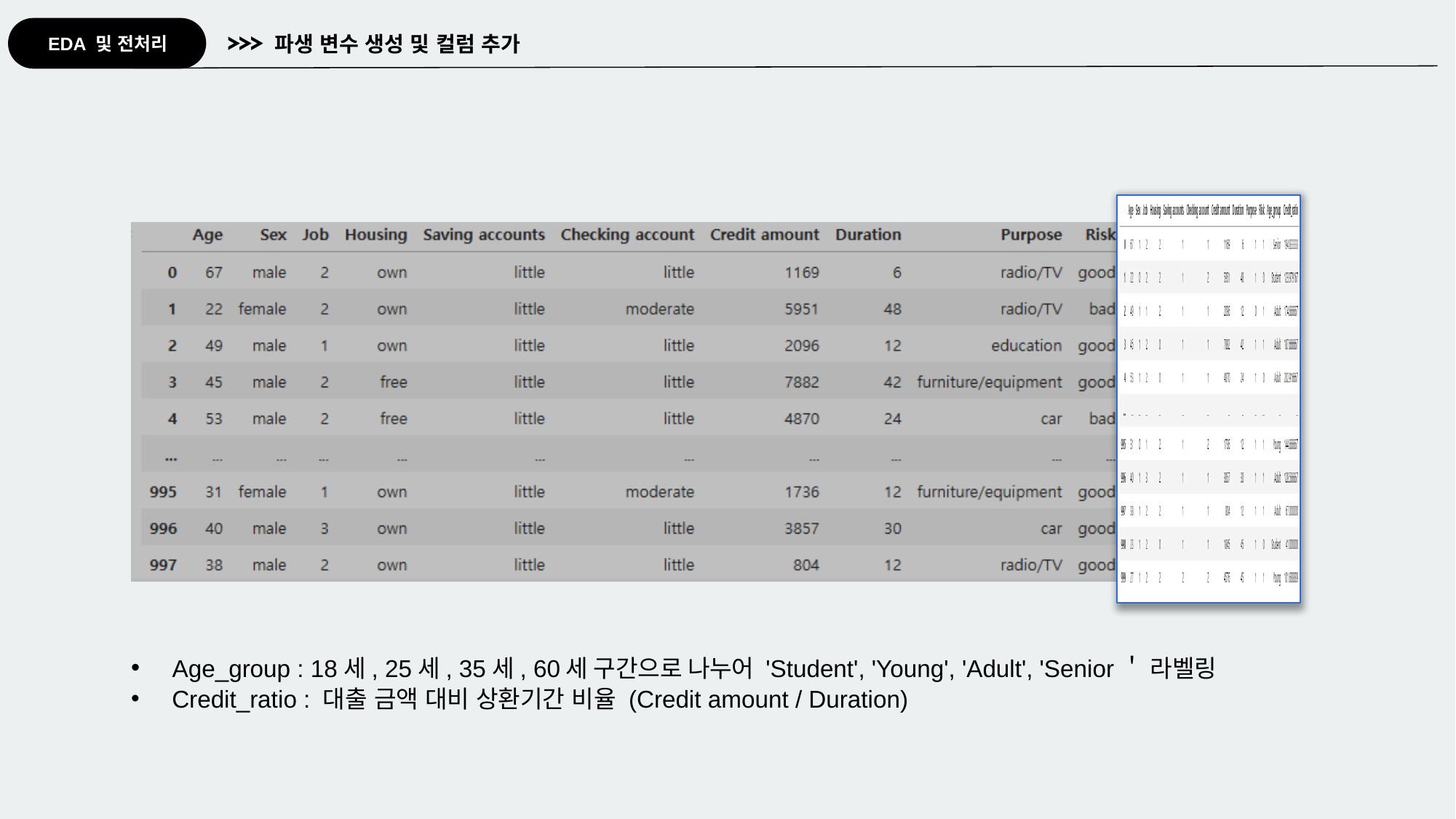

EDA 및 전처리
파생 변수 생성 및 컬럼 추가

 Age_group : 18세, 25세, 35세, 60세 구간으로 나누어 'Student', 'Young', 'Adult', 'Senior＇ 라벨링
 Credit_ratio : 대출 금액 대비 상환기간 비율 (Credit amount / Duration)